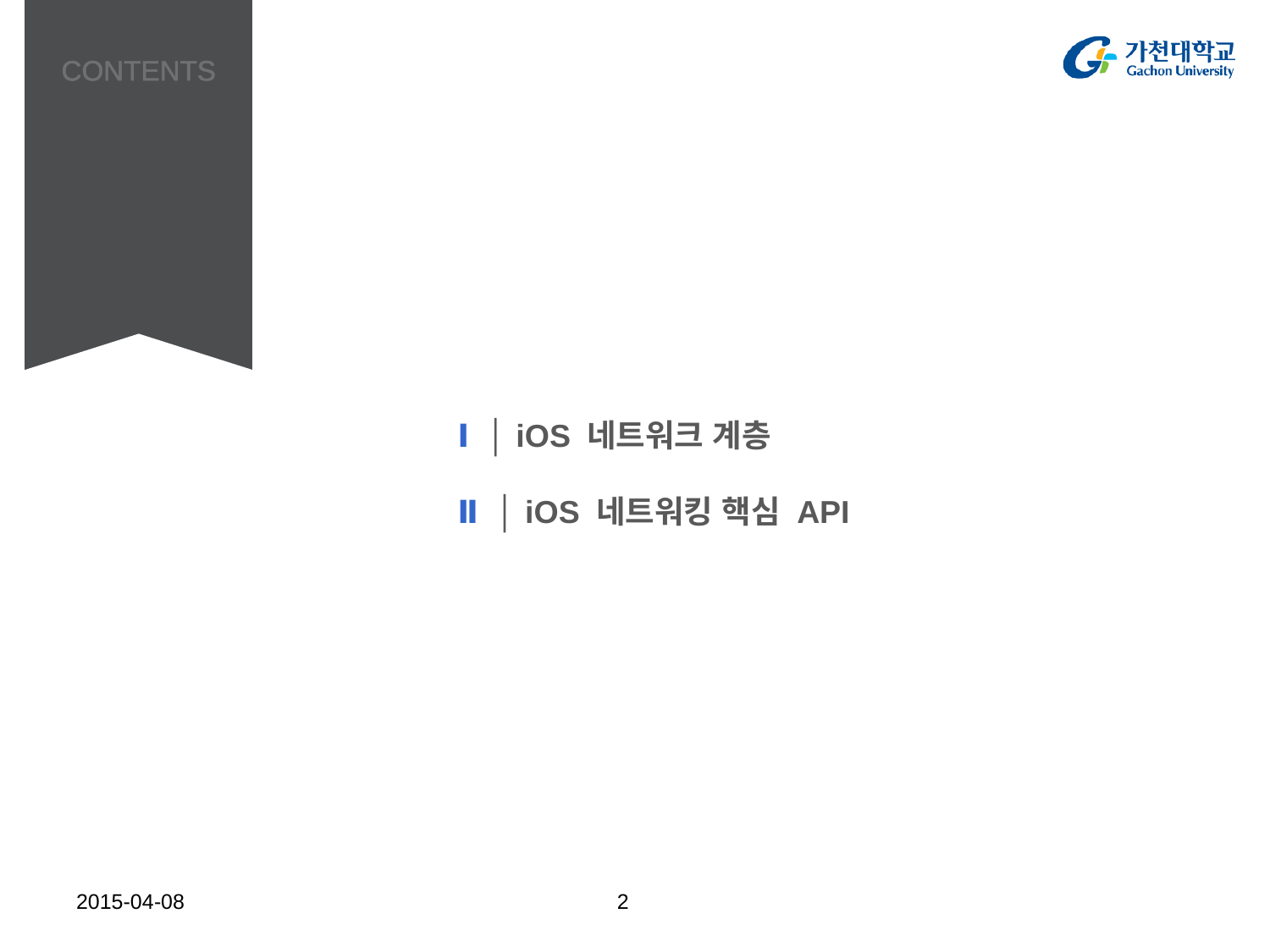

CONTENTS

Ⅰ  │ iOS 네트워크 계층
Ⅱ  │ iOS 네트워킹 핵심 API

2015-04-08
2